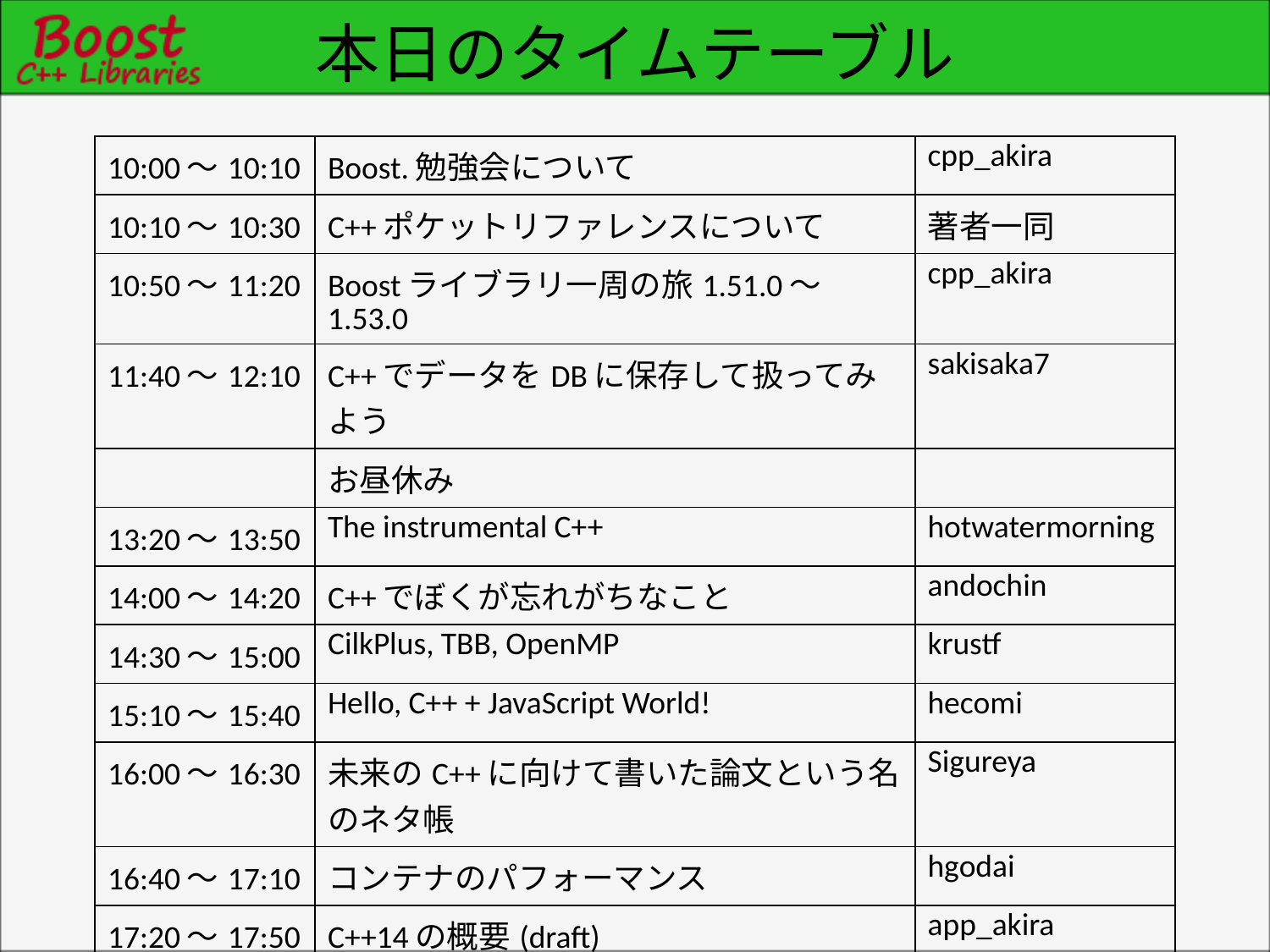

# 本日のタイムテーブル
| 10:00～10:10 | Boost.勉強会について | cpp\_akira |
| --- | --- | --- |
| 10:10～10:30 | C++ポケットリファレンスについて | 著者一同 |
| 10:50～11:20 | Boostライブラリ一周の旅1.51.0～1.53.0 | cpp\_akira |
| 11:40～12:10 | C++でデータをDBに保存して扱ってみよう | sakisaka7 |
|  | お昼休み |  |
| 13:20～13:50 | The instrumental C++ | hotwatermorning |
| 14:00～14:20 | C++でぼくが忘れがちなこと | andochin |
| 14:30～15:00 | CilkPlus, TBB, OpenMP | krustf |
| 15:10～15:40 | Hello, C++ + JavaScript World! | hecomi |
| 16:00～16:30 | 未来のC++に向けて書いた論文という名のネタ帳 | Sigureya |
| 16:40～17:10 | コンテナのパフォーマンス | hgodai |
| 17:20～17:50 | C++14の概要(draft) | app\_akira |